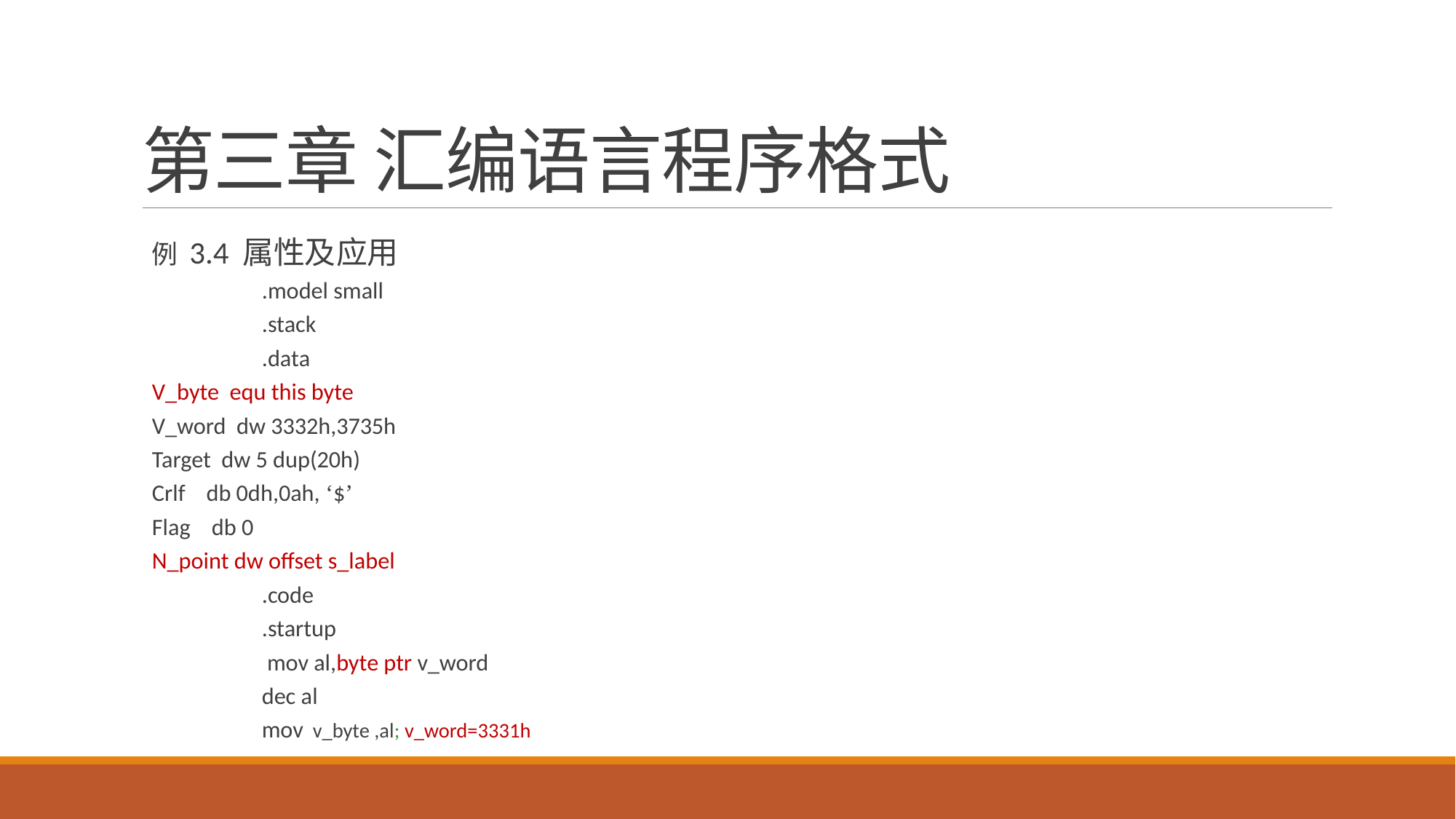

# 第三章 汇编语言程序格式
例 3.4 属性及应用
	   .model small
	   .stack
	   .data
V_byte  equ this byte
V_word  dw 3332h,3735h
Target  dw 5 dup(20h)
Crlf    db 0dh,0ah, ‘$’
Flag    db 0
N_point dw offset s_label
	   .code
	   .startup
	    mov al,byte ptr v_word
	   dec al
	   mov  v_byte ,al; v_word=3331h